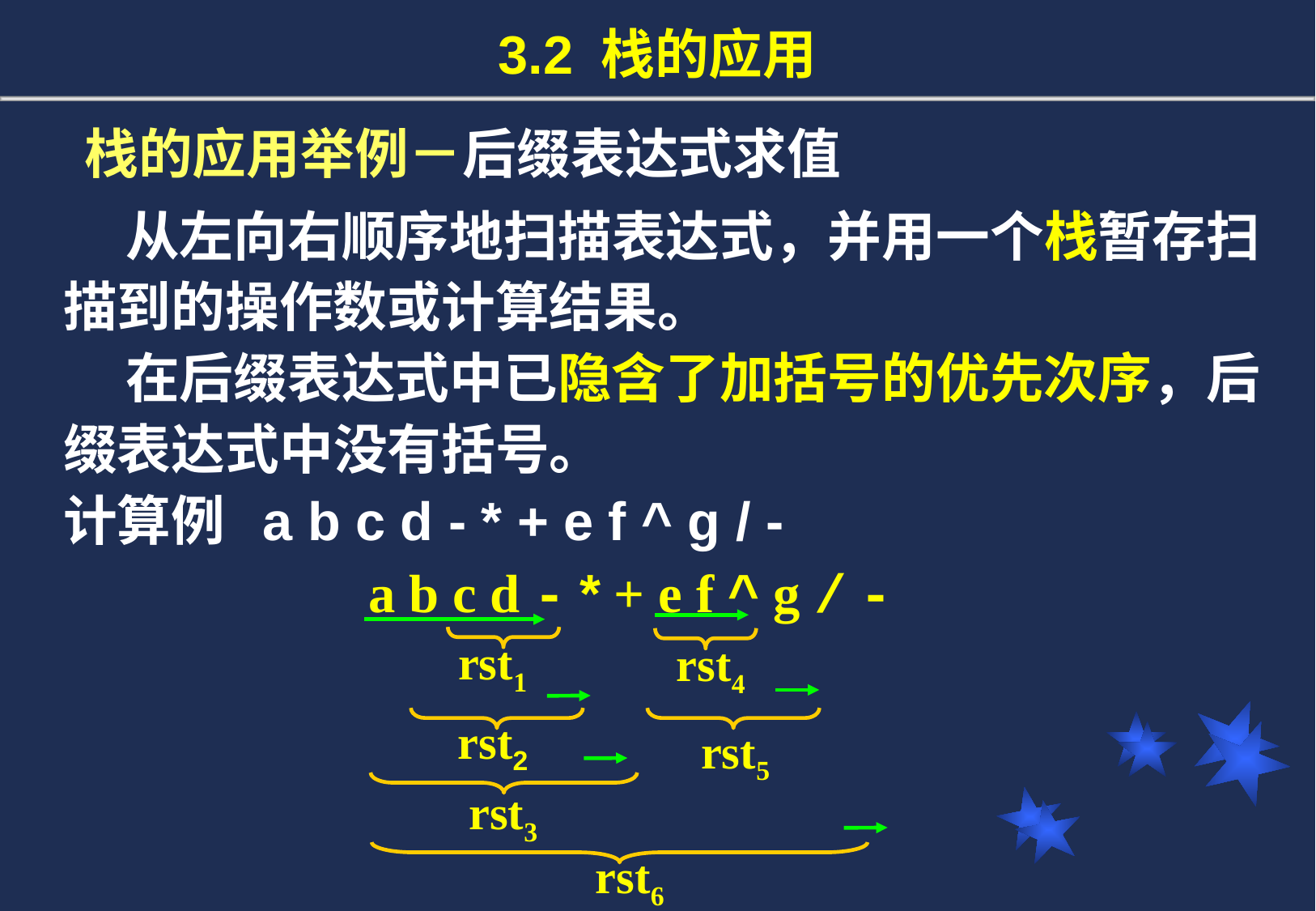

3.2 栈的应用
# 栈的应用举例－后缀表达式求值
    从左向右顺序地扫描表达式，并用一个栈暂存扫描到的操作数或计算结果。
    在后缀表达式中已隐含了加括号的优先次序，后缀表达式中没有括号。
计算例  a b c d - * + e f ^ g / -
a b c d - * + e f ^ g / -

rst1

rst4

rst2

rst5

rst3
rst6